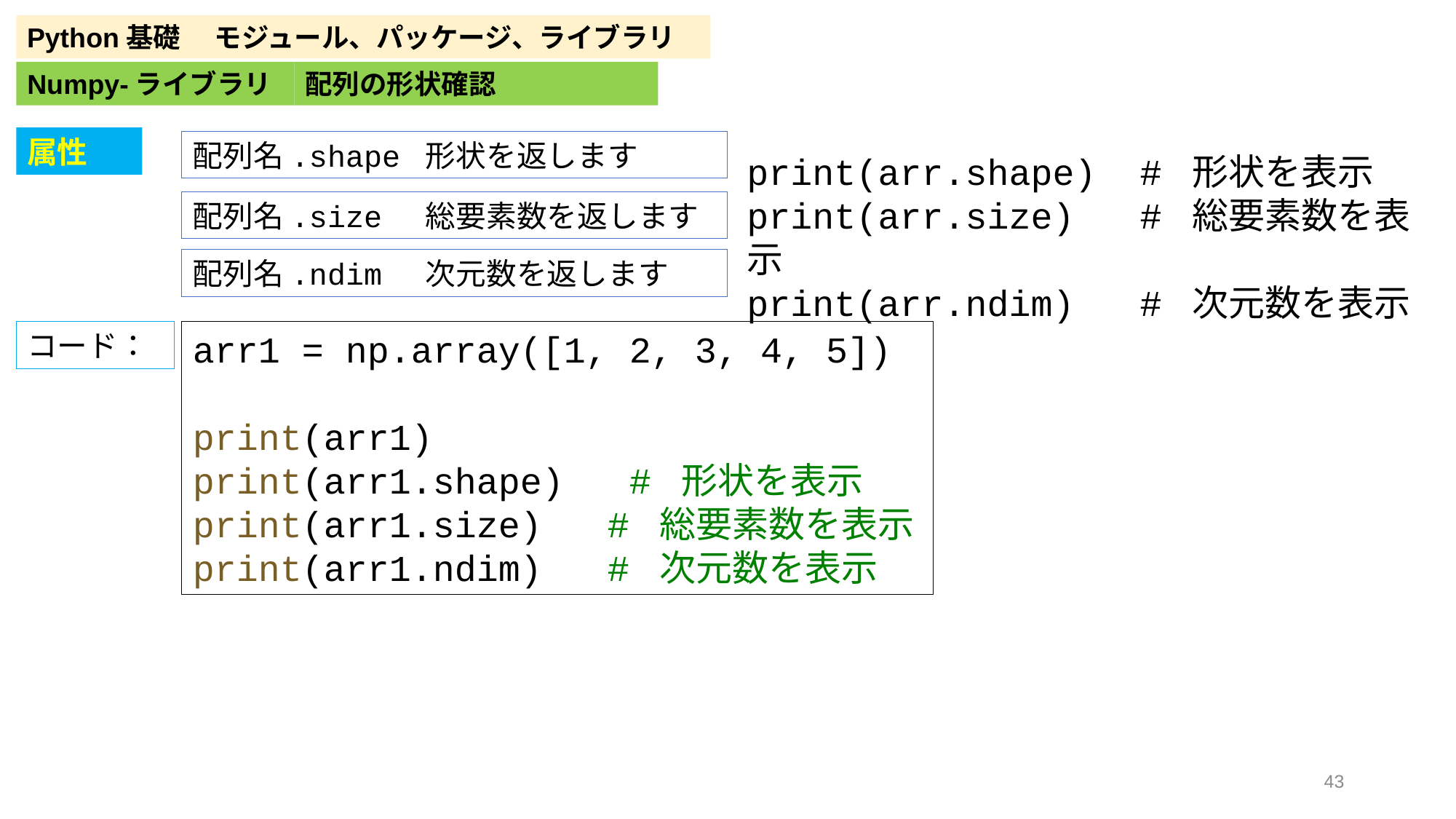

Python基礎
モジュール、パッケージ、ライブラリ
Numpy-ライブラリ
配列の形状確認
属性
配列名.shape 形状を返します
print(arr.shape)  # 形状を表示
print(arr.size)   # 総要素数を表示
print(arr.ndim)   # 次元数を表示
配列名.size  総要素数を返します
配列名.ndim  次元数を返します
コード：
arr1 = np.array([1, 2, 3, 4, 5])

print(arr1)
print(arr1.shape)   # 形状を表示
print(arr1.size)   # 総要素数を表示
print(arr1.ndim)   # 次元数を表示
43